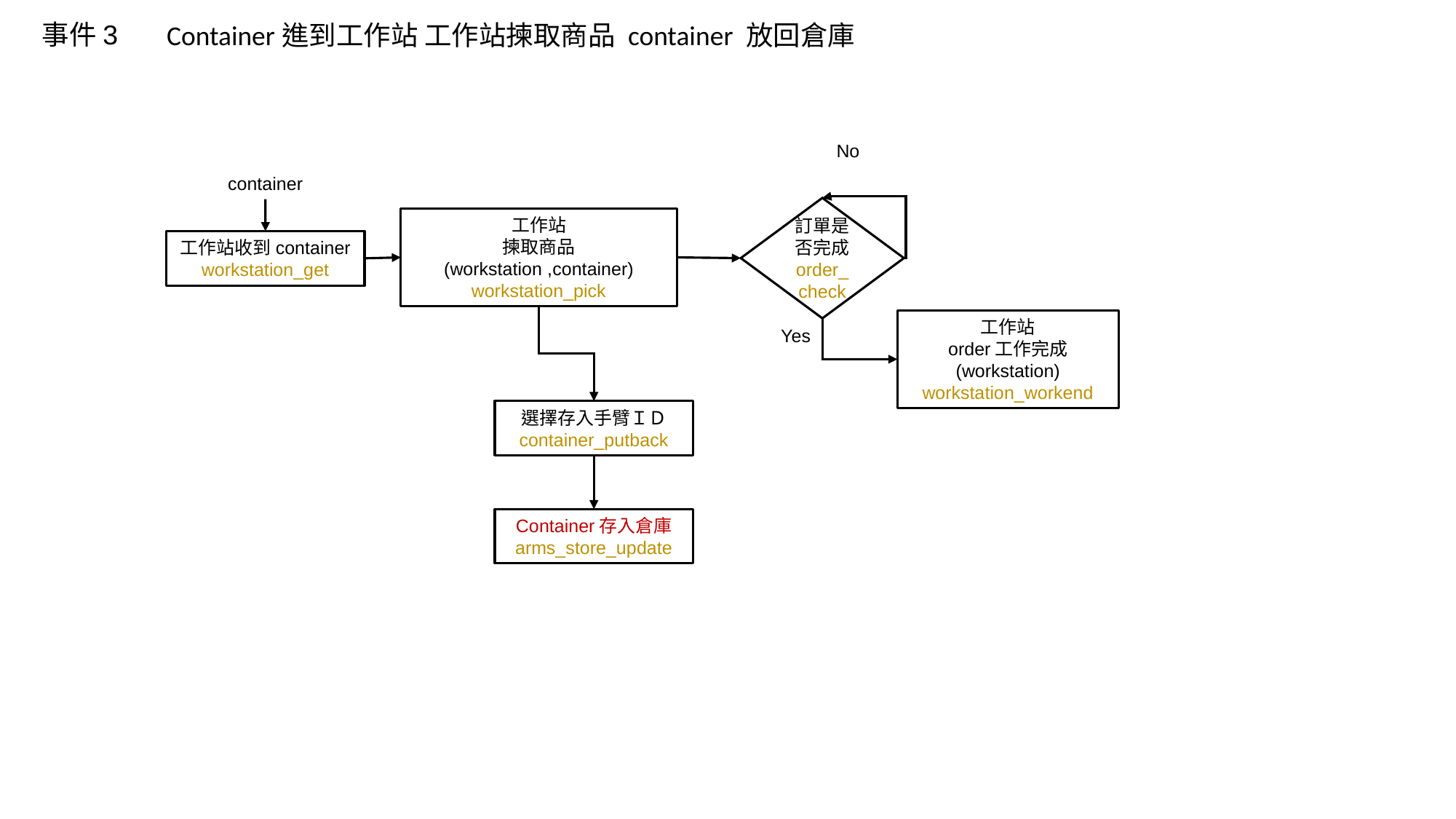

事件3
Container進到工作站 工作站揀取商品 container 放回倉庫
No
container
訂單是否完成
order_check
工作站
揀取商品
(workstation ,container)
﻿workstation_pick
工作站收到container
﻿workstation_get
工作站
order工作完成
(workstation)
﻿workstation_workend
Yes
選擇存入手臂ＩＤ
container_putback
Container存入倉庫
arms_store_update